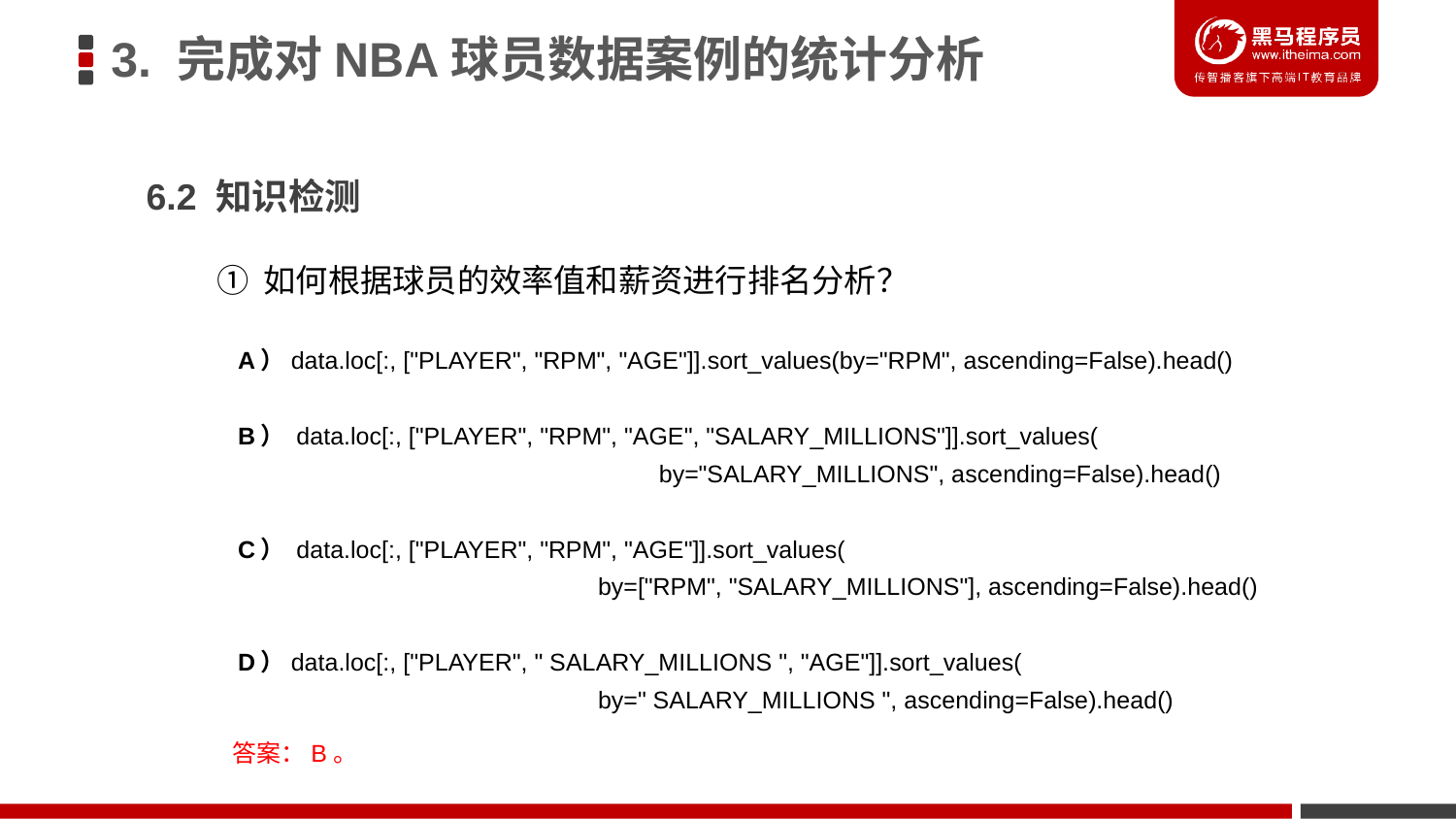

3. 完成对NBA球员数据案例的统计分析
6.2 知识检测
① 如何根据球员的效率值和薪资进行排名分析？
A）data.loc[:, ["PLAYER", "RPM", "AGE"]].sort_values(by="RPM", ascending=False).head()

B） data.loc[:, ["PLAYER", "RPM", "AGE", "SALARY_MILLIONS"]].sort_values(
                                                              by="SALARY_MILLIONS", ascending=False).head()

C） data.loc[:, ["PLAYER", "RPM", "AGE"]].sort_values(
                                                     by=["RPM", "SALARY_MILLIONS"], ascending=False).head()

D）data.loc[:, ["PLAYER", " SALARY_MILLIONS ", "AGE"]].sort_values(
                                                     by=" SALARY_MILLIONS ", ascending=False).head()
答案：B。